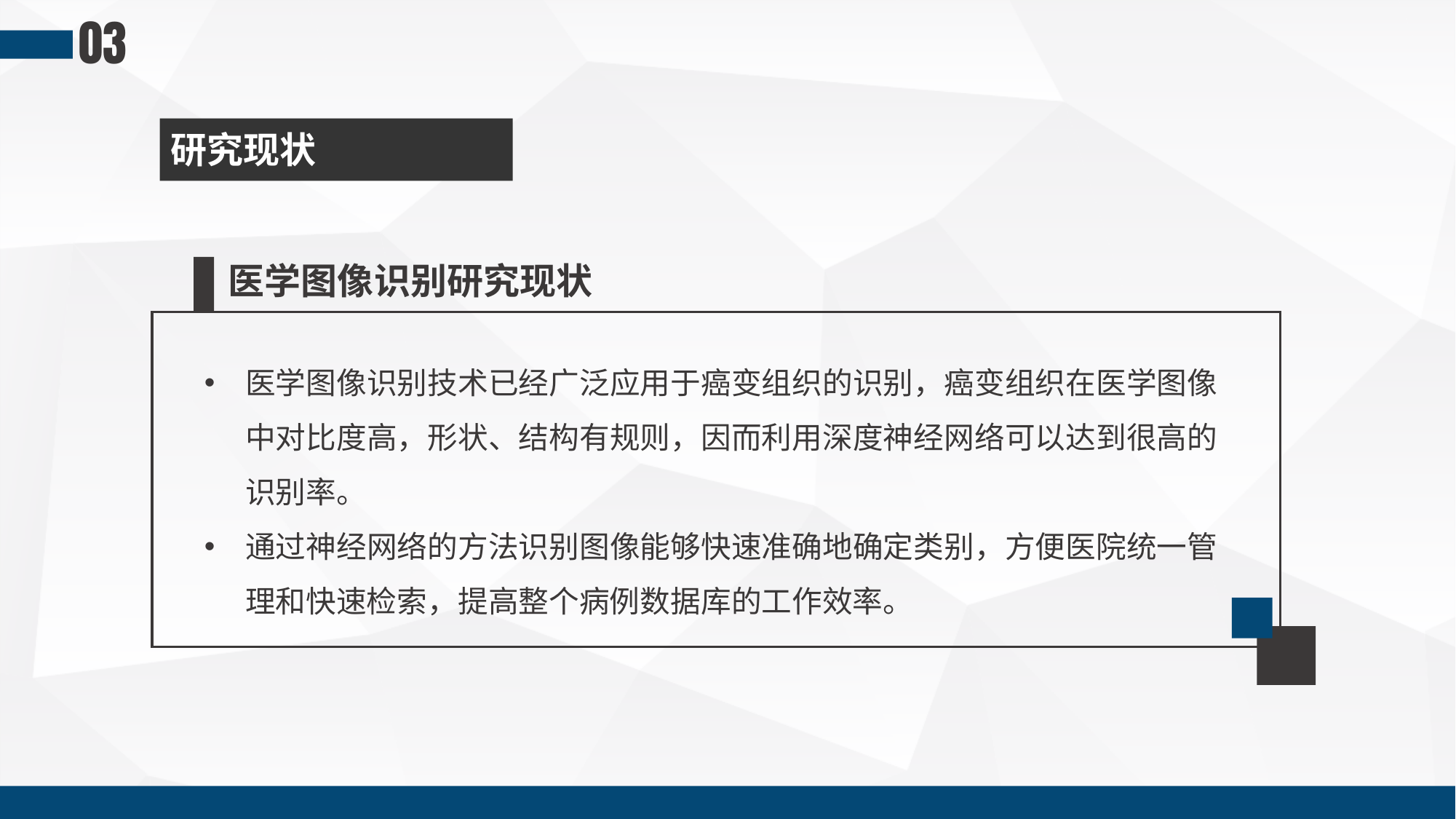

03

研究现状
医学图像识别研究现状

医学图像识别技术已经广泛应用于癌变组织的识别，癌变组织在医学图像中对比度高，形状、结构有规则，因而利用深度神经网络可以达到很高的识别率。
通过神经网络的方法识别图像能够快速准确地确定类别，方便医院统一管理和快速检索，提高整个病例数据库的工作效率。